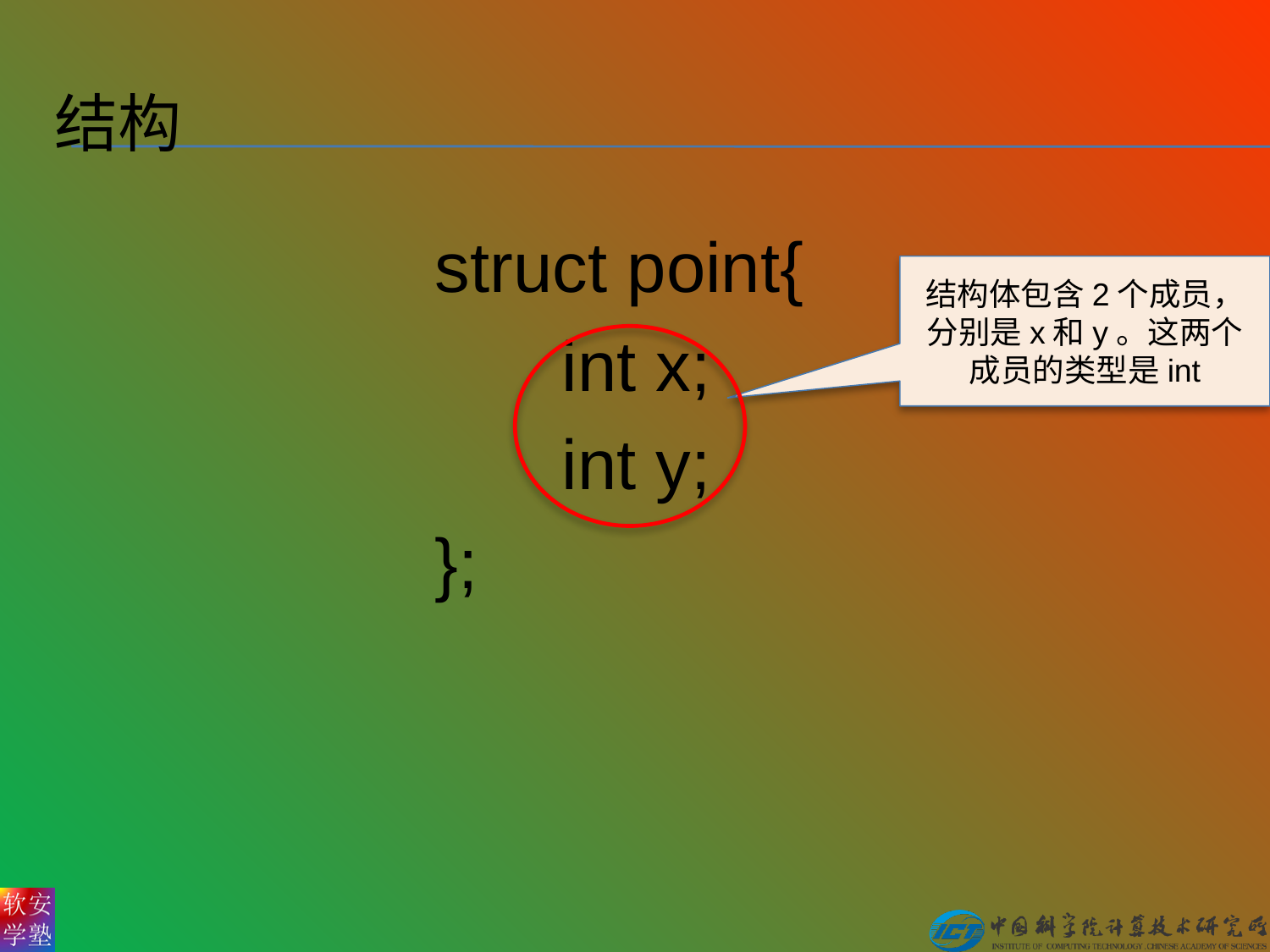

# 结构
struct point{
	int x;
	int y;
};
结构体包含2个成员，分别是x和y。这两个成员的类型是int